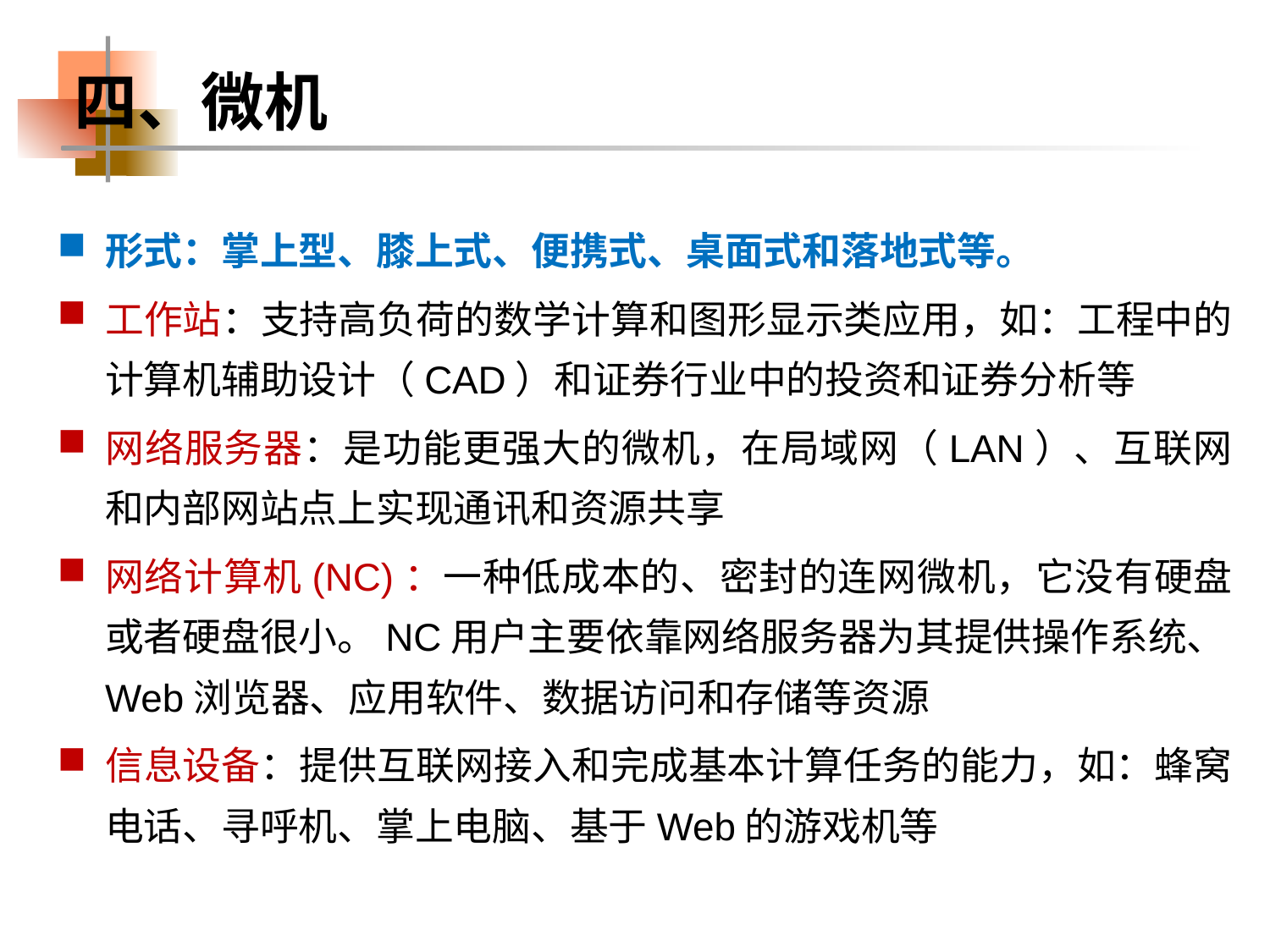

# 四、微机
形式：掌上型、膝上式、便携式、桌面式和落地式等。
工作站：支持高负荷的数学计算和图形显示类应用，如：工程中的计算机辅助设计（CAD）和证券行业中的投资和证券分析等
网络服务器：是功能更强大的微机，在局域网（LAN）、互联网和内部网站点上实现通讯和资源共享
网络计算机(NC)：一种低成本的、密封的连网微机，它没有硬盘或者硬盘很小。NC用户主要依靠网络服务器为其提供操作系统、Web浏览器、应用软件、数据访问和存储等资源
信息设备：提供互联网接入和完成基本计算任务的能力，如：蜂窝电话、寻呼机、掌上电脑、基于Web的游戏机等